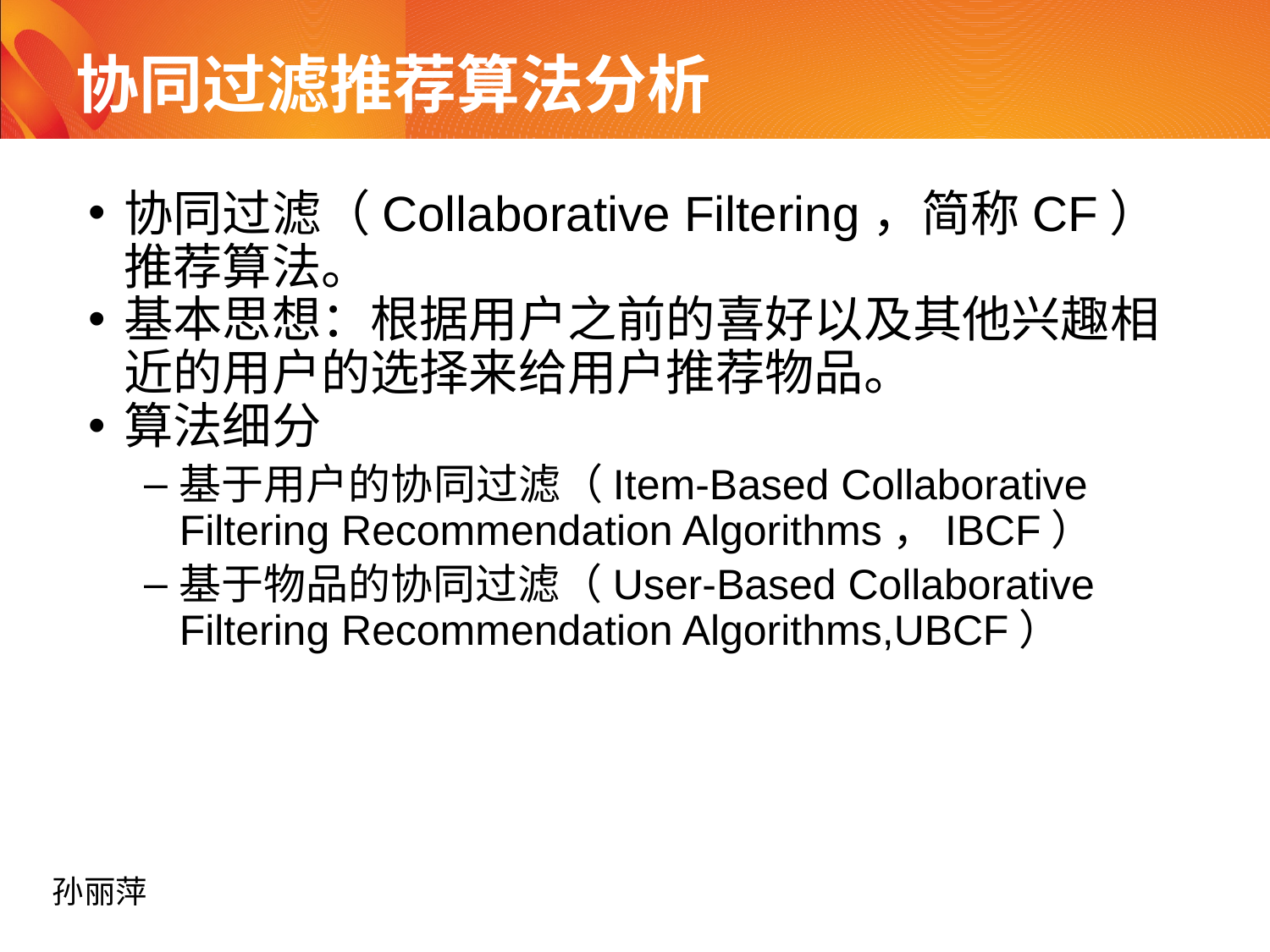

# 协同过滤推荐算法分析
协同过滤（Collaborative Filtering，简称CF）推荐算法。
基本思想：根据用户之前的喜好以及其他兴趣相近的用户的选择来给用户推荐物品。
算法细分
基于用户的协同过滤（Item-Based Collaborative Filtering Recommendation Algorithms，IBCF）
基于物品的协同过滤（User-Based Collaborative Filtering Recommendation Algorithms,UBCF）

22